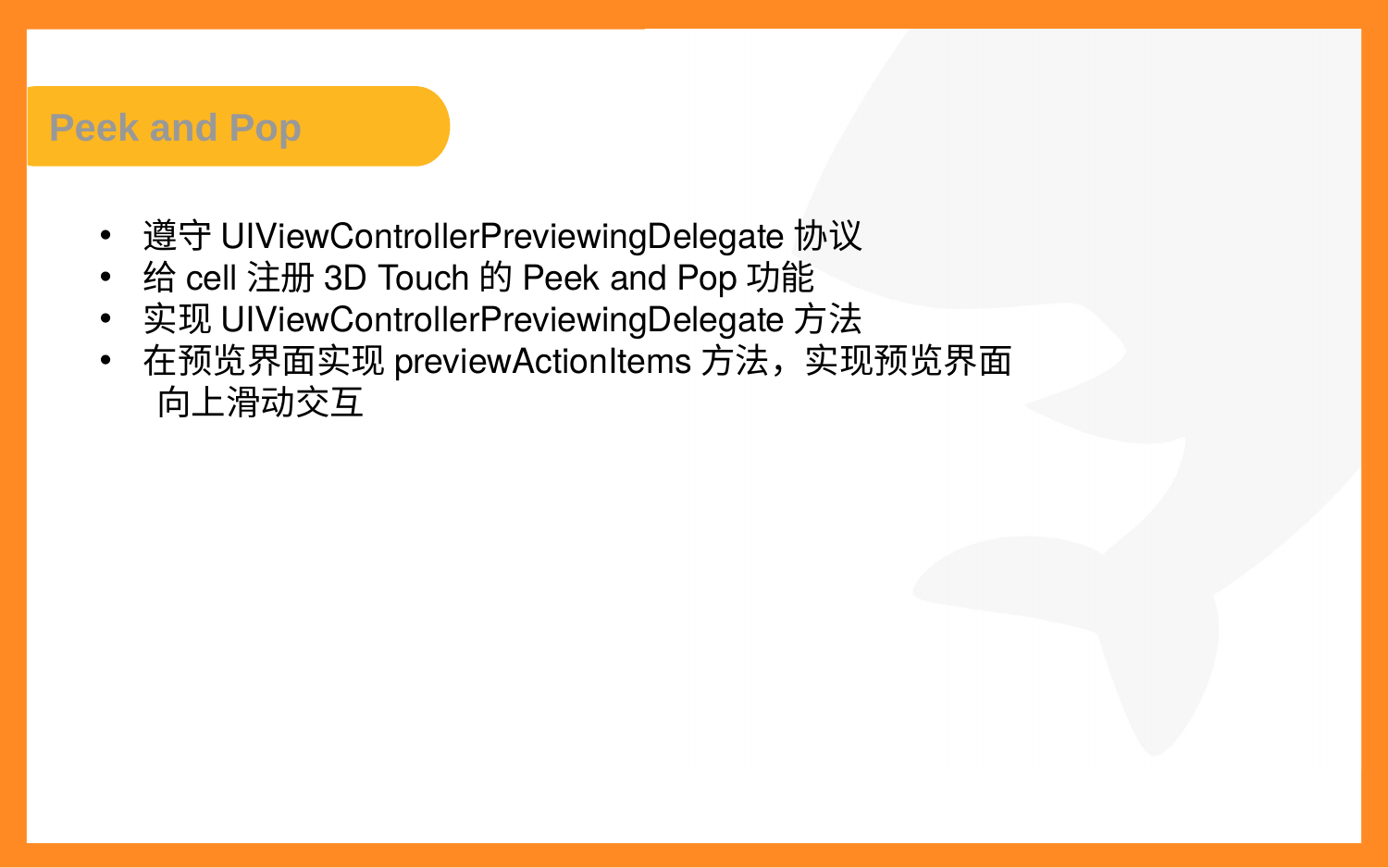

Peek and Pop
遵守UIViewControllerPreviewingDelegate协议
给cell注册3D Touch的Peek and Pop功能
实现UIViewControllerPreviewingDelegate方法
在预览界面实现previewActionItems方法，实现预览界面
     向上滑动交互